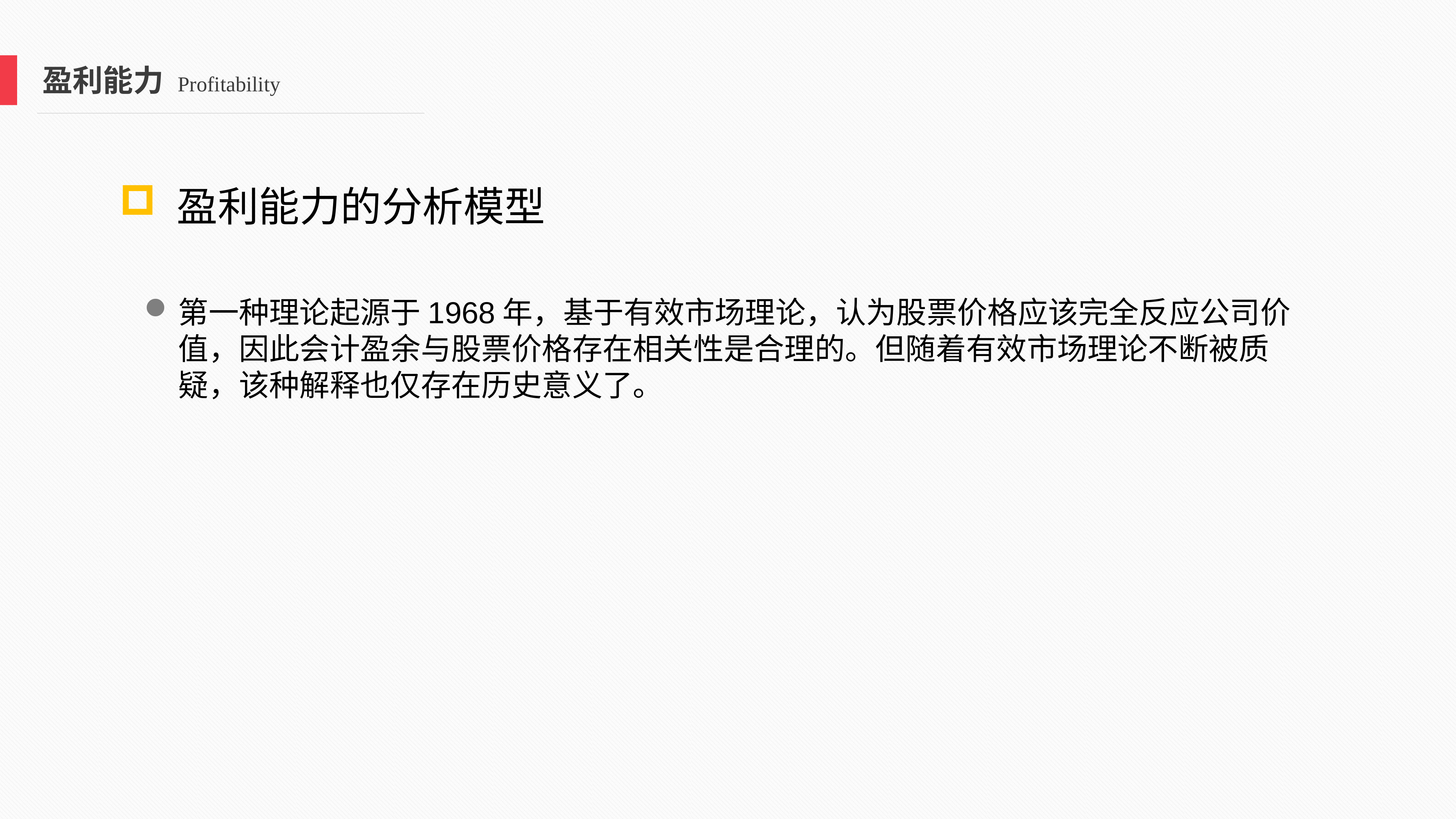

盈利能力 Profitability
 盈利能力的分析模型
第一种理论起源于1968年，基于有效市场理论，认为股票价格应该完全反应公司价值，因此会计盈余与股票价格存在相关性是合理的。但随着有效市场理论不断被质疑，该种解释也仅存在历史意义了。